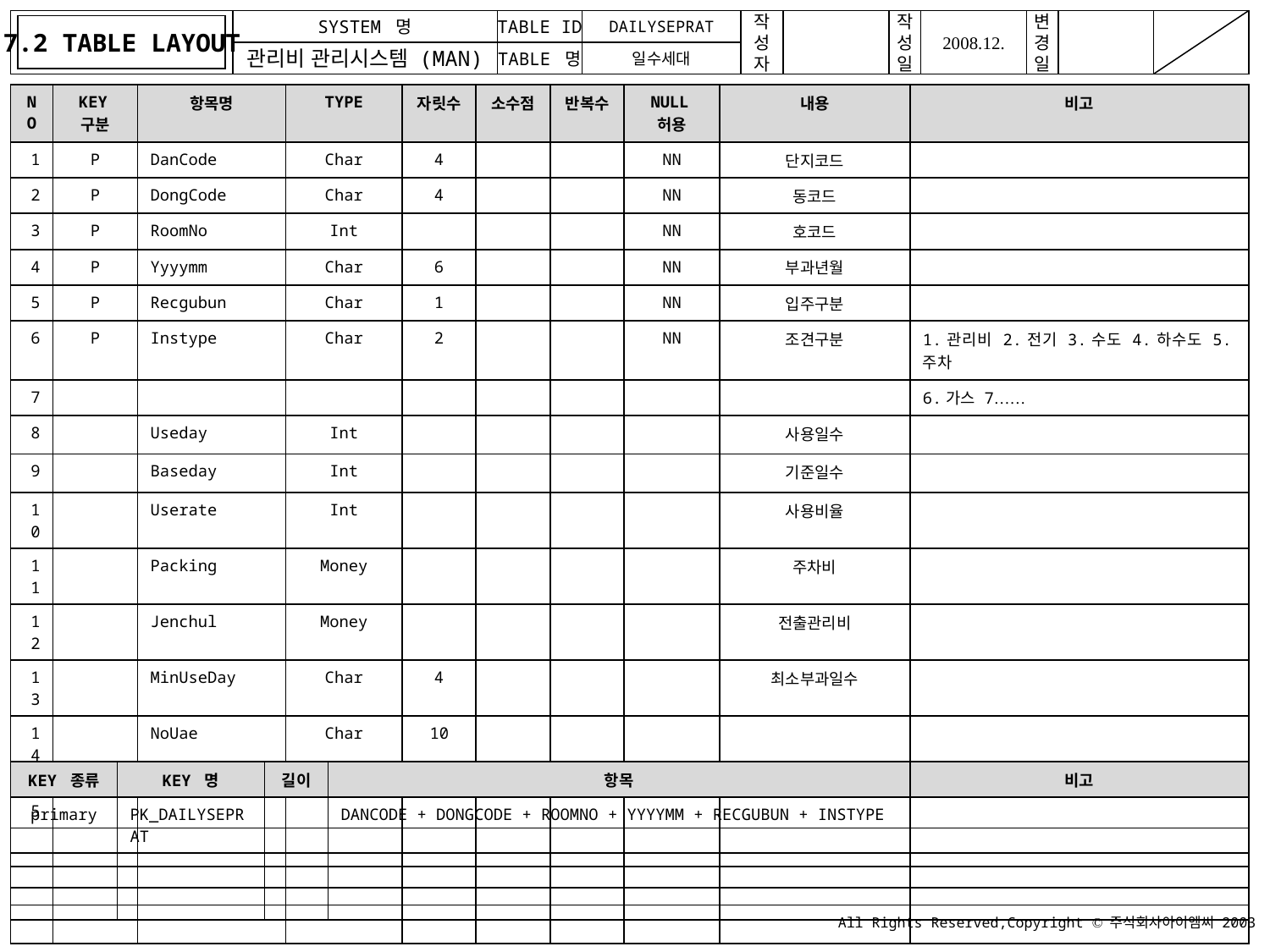

7.2 TABLE LAYOUT
DAILYSEPRAT
일수세대
| NO | KEY구분 | 항목명 | TYPE | 자릿수 | 소수점 | 반복수 | NULL허용 | 내용 | 비고 |
| --- | --- | --- | --- | --- | --- | --- | --- | --- | --- |
| 1 | P | DanCode | Char | 4 |  |  | NN | 단지코드 |  |
| 2 | P | DongCode | Char | 4 |  |  | NN | 동코드 |  |
| 3 | P | RoomNo | Int |  |  |  | NN | 호코드 |  |
| 4 | P | Yyyymm | Char | 6 |  |  | NN | 부과년월 |  |
| 5 | P | Recgubun | Char | 1 |  |  | NN | 입주구분 |  |
| 6 | P | Instype | Char | 2 |  |  | NN | 조견구분 | 1.관리비 2.전기 3.수도 4.하수도 5.주차 |
| 7 |  |  |  |  |  |  |  |  | 6.가스 7…… |
| 8 |  | Useday | Int |  |  |  |  | 사용일수 |  |
| 9 |  | Baseday | Int |  |  |  |  | 기준일수 |  |
| 10 |  | Userate | Int |  |  |  |  | 사용비율 |  |
| 11 |  | Packing | Money |  |  |  |  | 주차비 |  |
| 12 |  | Jenchul | Money |  |  |  |  | 전출관리비 |  |
| 13 |  | MinUseDay | Char | 4 |  |  |  | 최소부과일수 |  |
| 14 |  | NoUae | Char | 10 |  |  |  |  |  |
| 15 |  |  |  |  |  |  |  |  |  |
|  |  |  |  |  |  |  |  |  |  |
|  |  |  |  |  |  |  |  |  |  |
|  |  |  |  |  |  |  |  |  |  |
| KEY 종류 | KEY 명 | 길이 | 항목 | 비고 |
| --- | --- | --- | --- | --- |
| primary | PK\_DAILYSEPRAT |  | DANCODE + DONGCODE + ROOMNO + YYYYMM + RECGUBUN + INSTYPE |  |
|  |  |  |  |  |
|  |  |  |  |  |